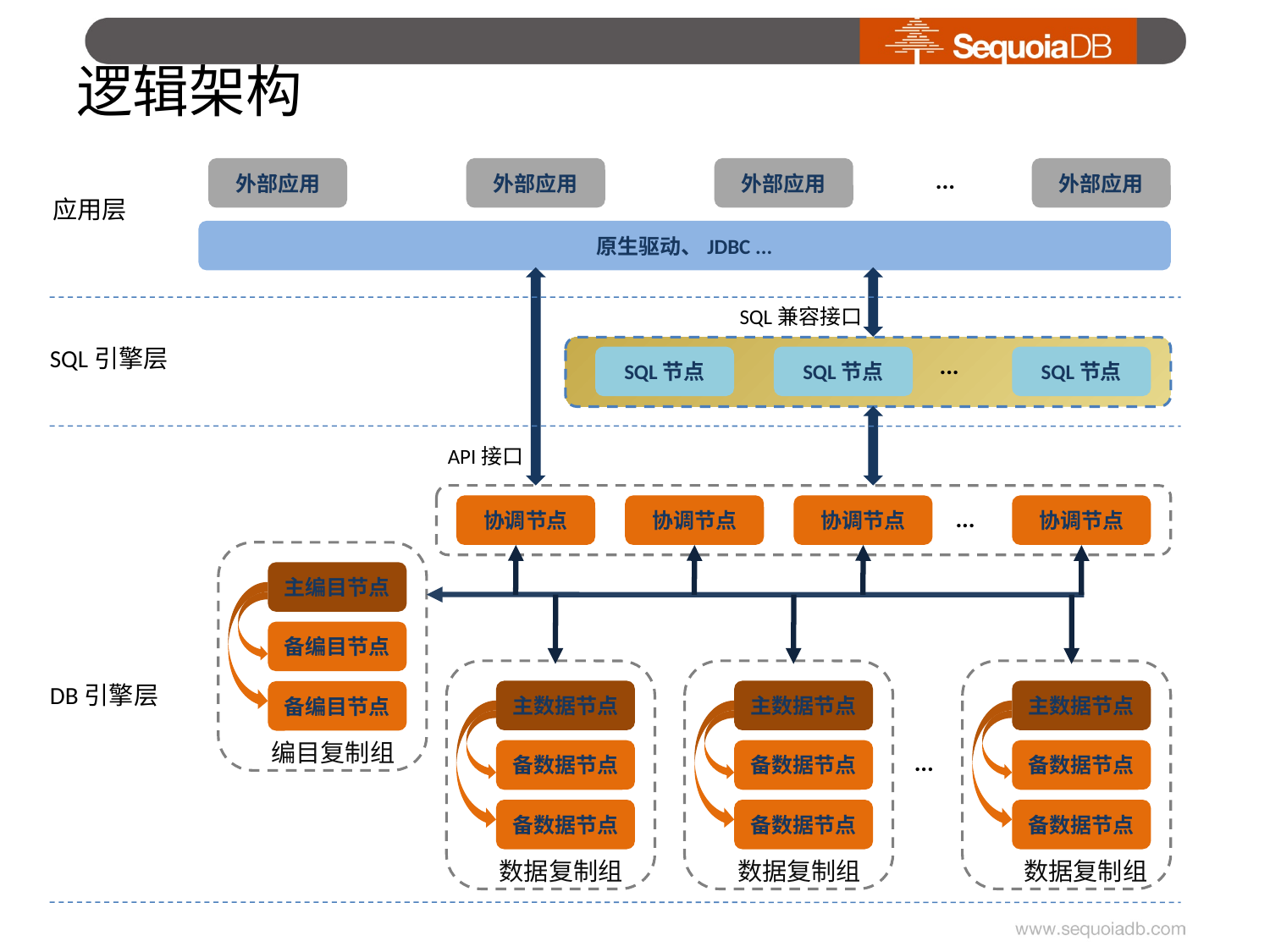

# 逻辑架构
外部应用
外部应用
外部应用
...
外部应用
应用层
原生驱动、JDBC ...

SQL兼容接口
SQL引擎层

...
SQL节点
SQL节点
SQL节点

API接口

协调节点
协调节点
协调节点
协调节点
...

主编目节点

备编目节点
备编目节点
编目复制组

主数据节点

备数据节点
备数据节点
数据复制组

主数据节点

备数据节点
备数据节点

主数据节点

备数据节点
备数据节点
DB引擎层
...
数据复制组
数据复制组